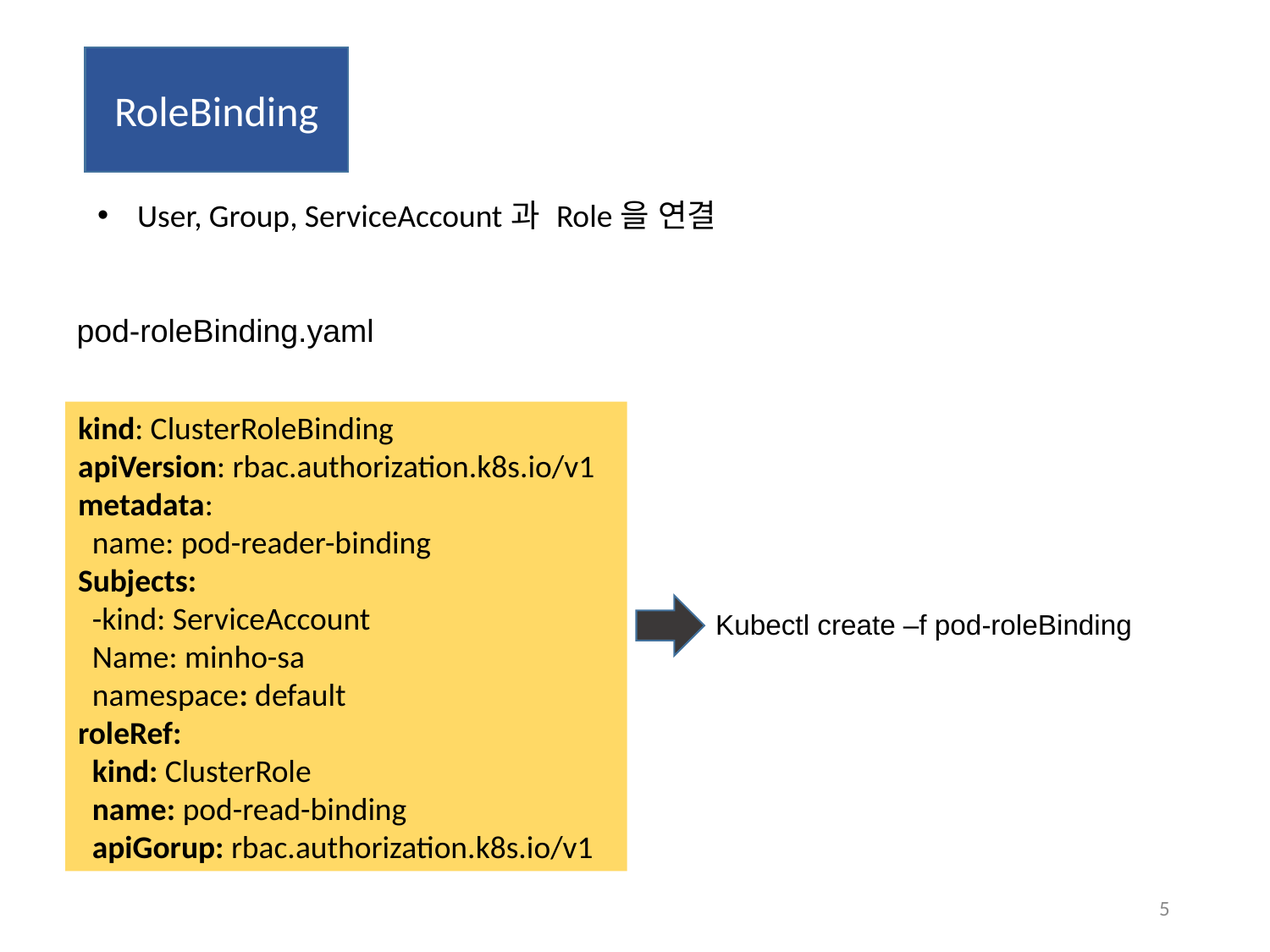

RoleBinding
User, Group, ServiceAccount과 Role을 연결
pod-roleBinding.yaml
kind: ClusterRoleBinding
apiVersion: rbac.authorization.k8s.io/v1
metadata:
  name: pod-reader-binding
Subjects:
  -kind: ServiceAccount
  Name: minho-sa
  namespace: default
roleRef:
  kind: ClusterRole
  name: pod-read-binding
  apiGorup: rbac.authorization.k8s.io/v1

Kubectl create –f pod-roleBinding
5